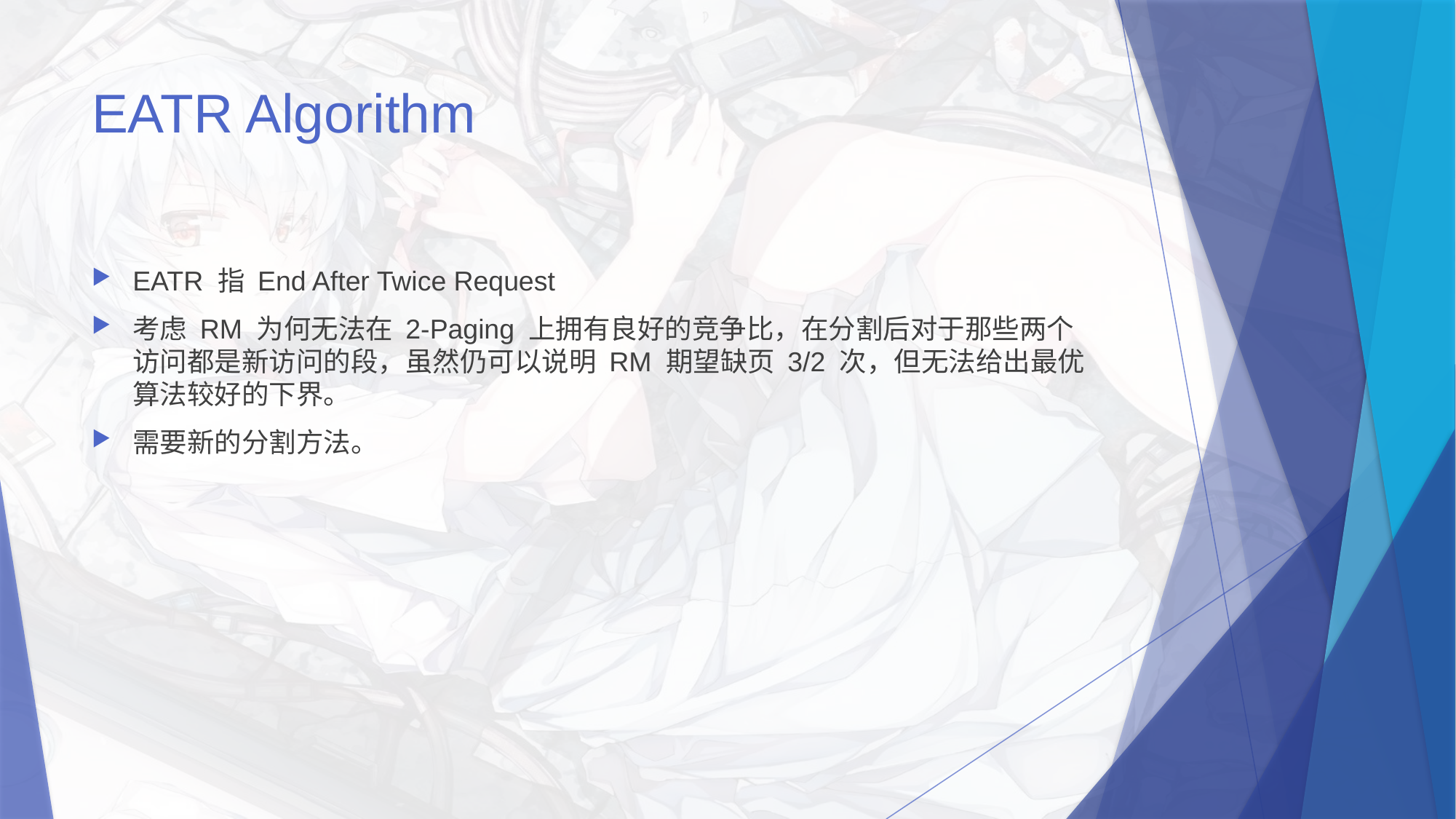

# EATR Algorithm
EATR 指 End After Twice Request
考虑 RM 为何无法在 2-Paging 上拥有良好的竞争比，在分割后对于那些两个访问都是新访问的段，虽然仍可以说明 RM 期望缺页 3/2 次，但无法给出最优算法较好的下界。
需要新的分割方法。